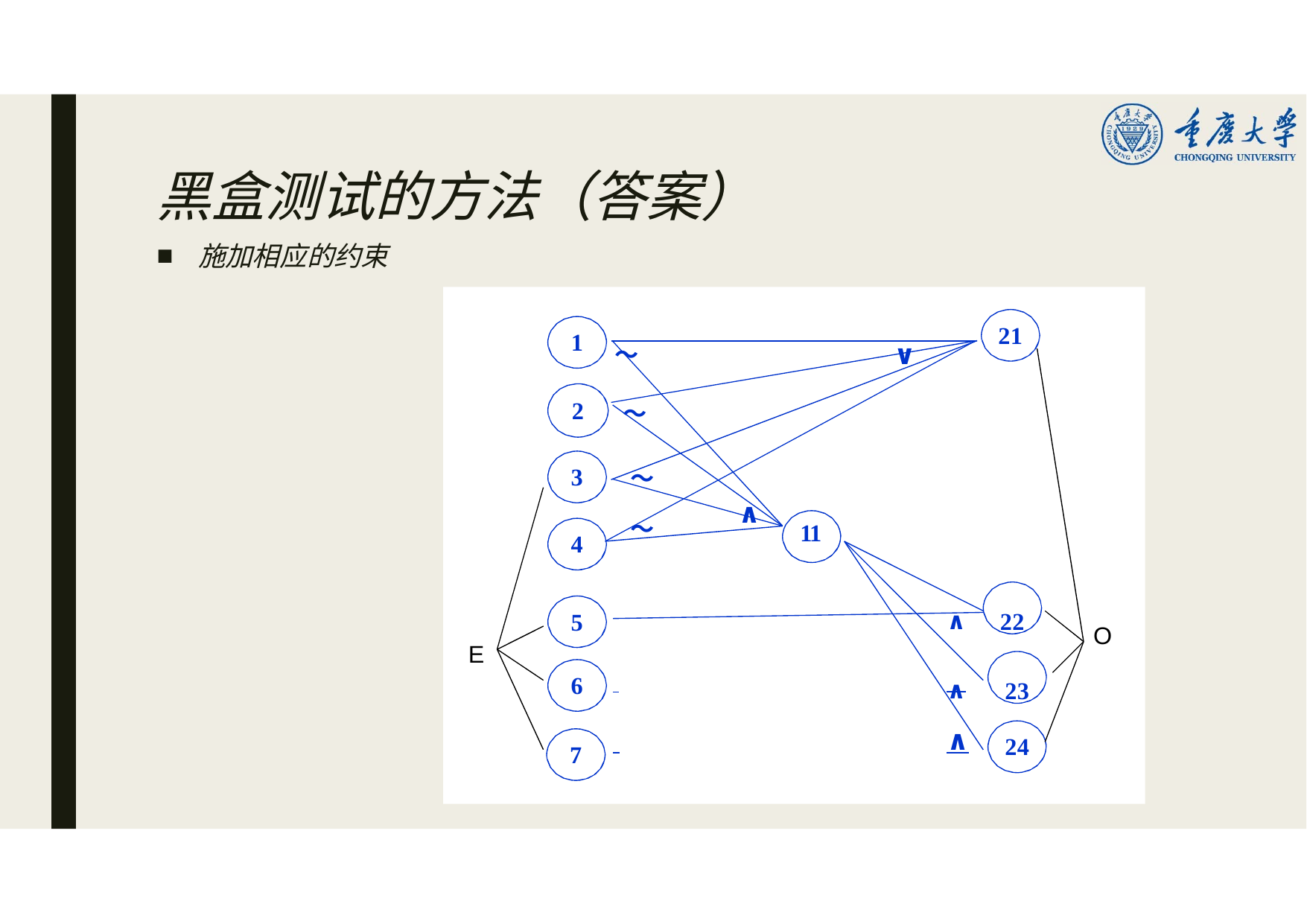

# 黑盒测试的方法（答案）
施加相应的约束

21
1
∨
～

2
～

3
～
～

∧

11

4

∧	22

5

O

E

 	∧	23

6

 	∧

24
7